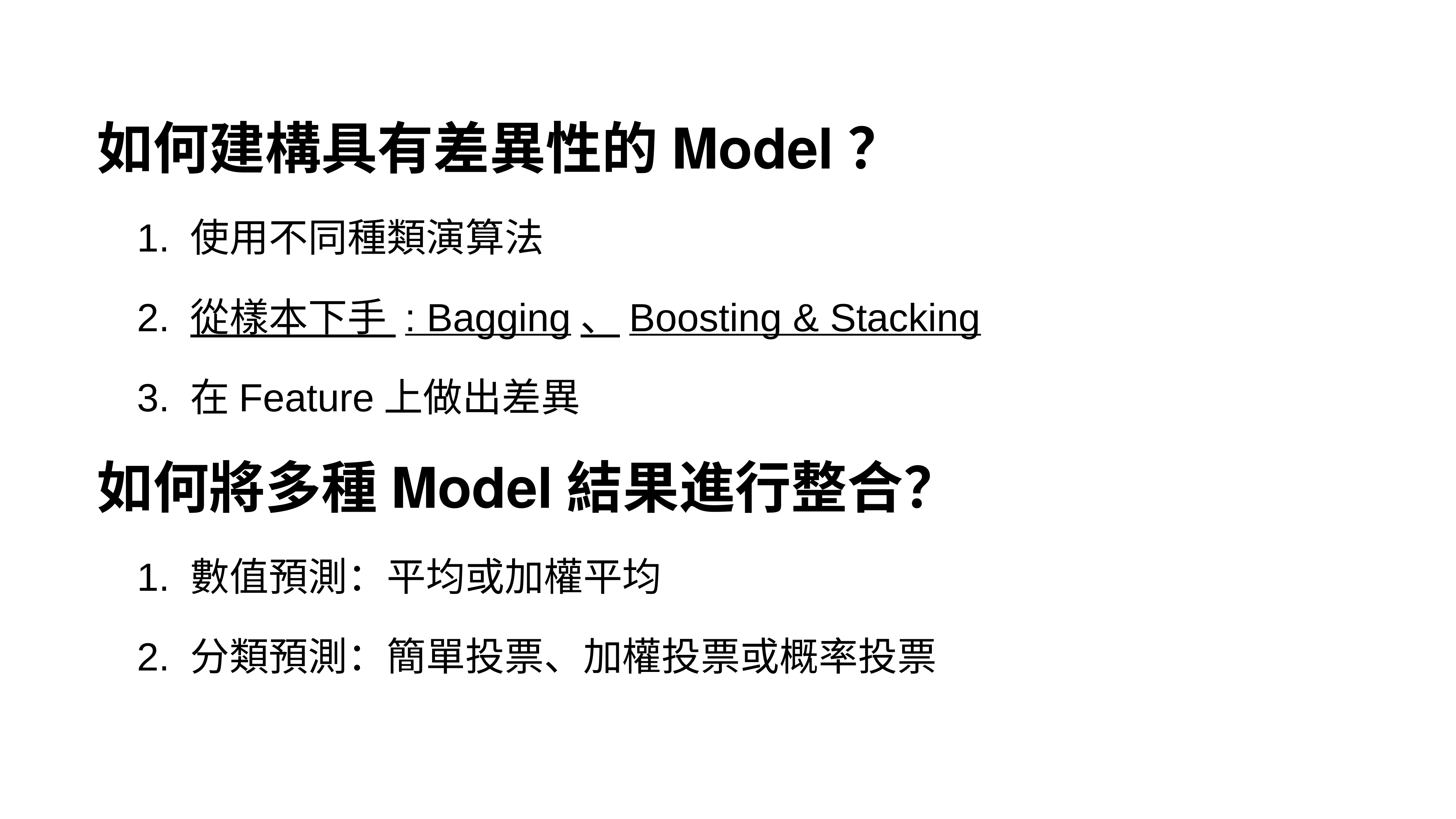

如何建構具有差異性的Model？
1. 使用不同種類演算法
2. 從樣本下手 : Bagging、Boosting & Stacking
3. 在Feature上做出差異
如何將多種Model結果進行整合？
1. 數值預測：平均或加權平均
2. 分類預測：簡單投票、加權投票或概率投票